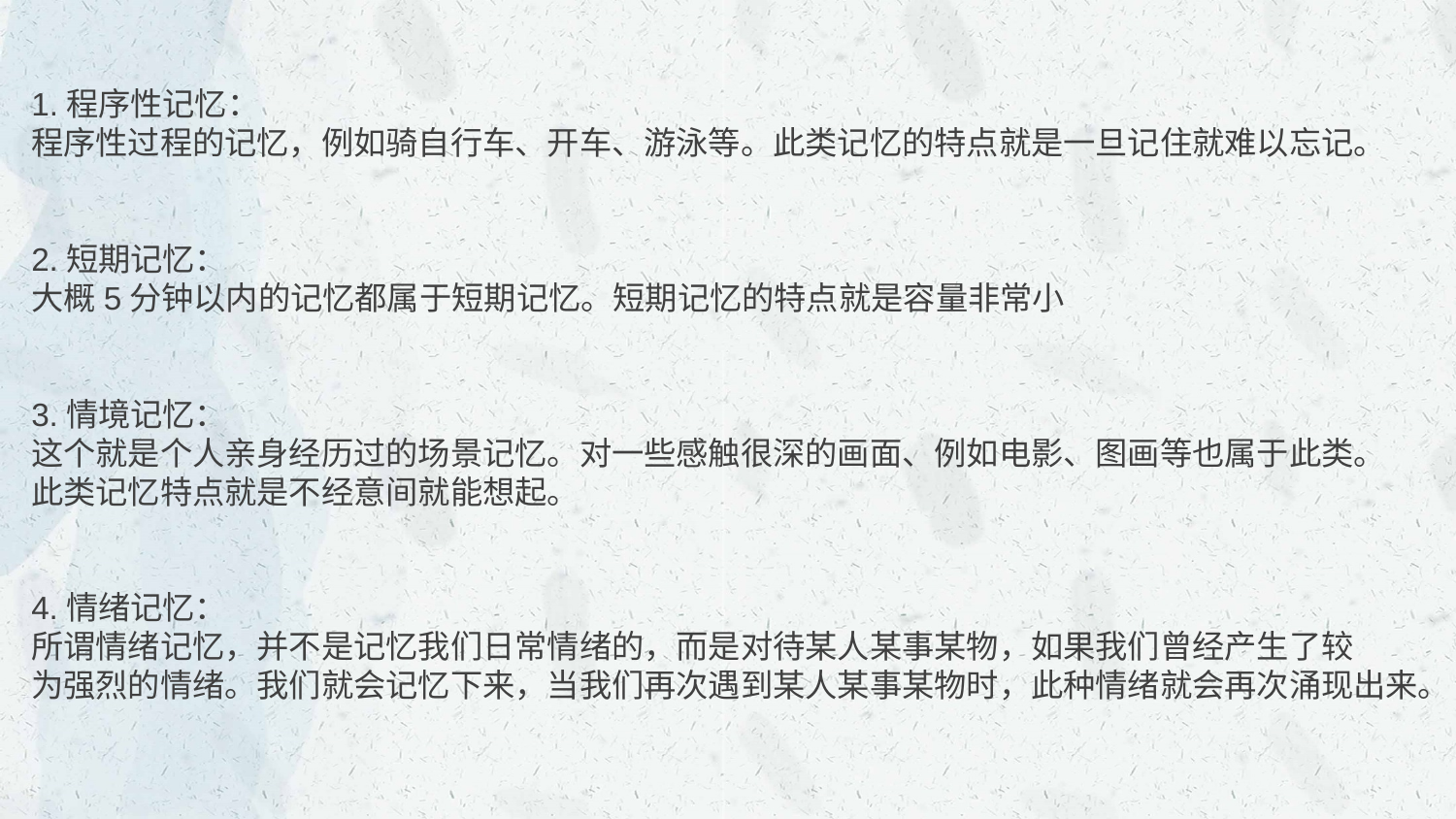

1.程序性记忆：
程序性过程的记忆，例如骑自行车、开车、游泳等。此类记忆的特点就是一旦记住就难以忘记。

2.短期记忆：
大概5分钟以内的记忆都属于短期记忆。短期记忆的特点就是容量非常小

3.情境记忆：
这个就是个人亲身经历过的场景记忆。对一些感触很深的画面、例如电影、图画等也属于此类。
此类记忆特点就是不经意间就能想起。

4.情绪记忆：
所谓情绪记忆，并不是记忆我们日常情绪的，而是对待某人某事某物，如果我们曾经产生了较
为强烈的情绪。我们就会记忆下来，当我们再次遇到某人某事某物时，此种情绪就会再次涌现出来。